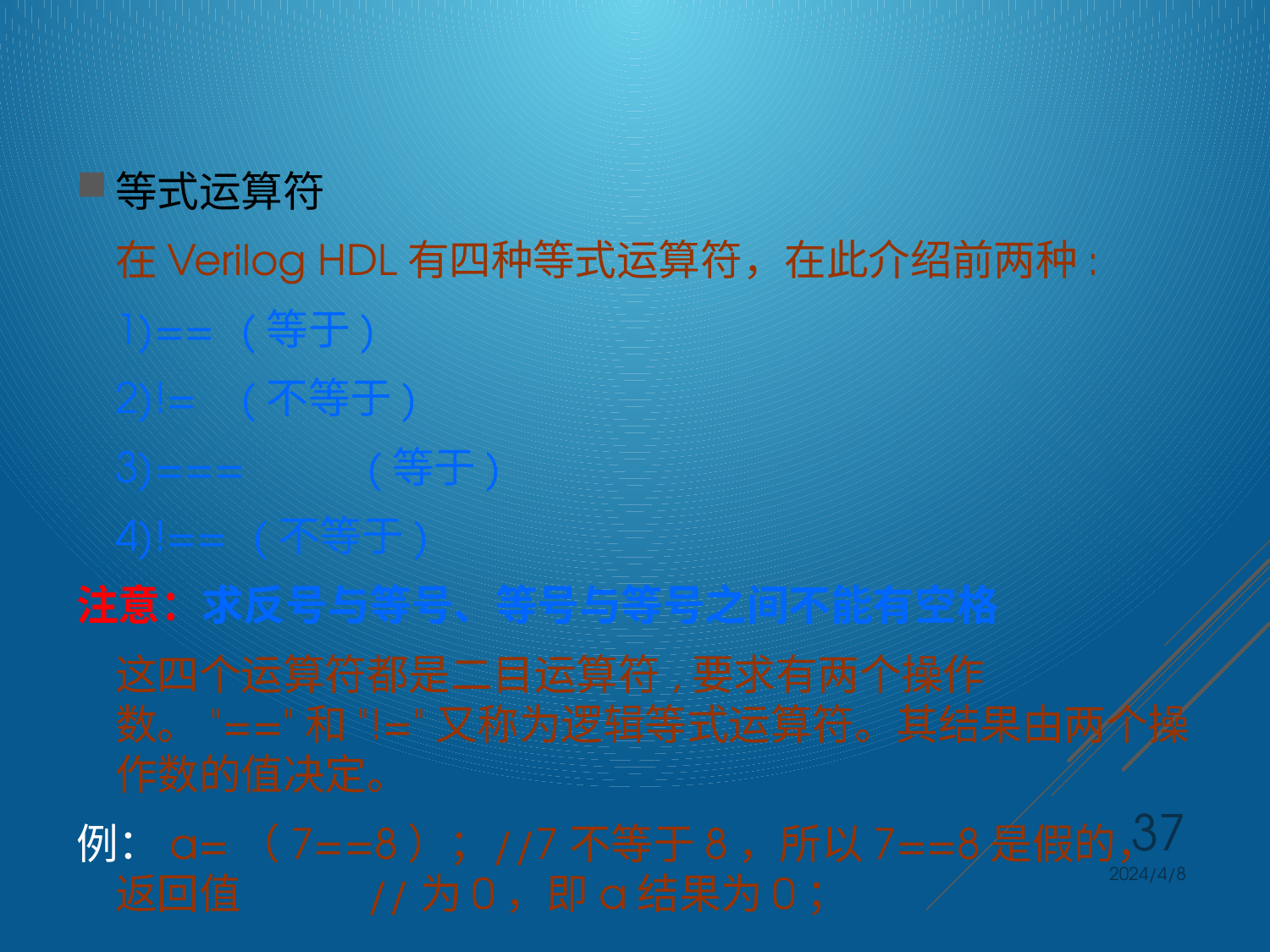

等式运算符
	在Verilog HDL有四种等式运算符，在此介绍前两种:
		1)==	(等于)
		2)!=	(不等于)
		3)===	(等于)
		4)!==	 (不等于)
注意：求反号与等号、等号与等号之间不能有空格
	这四个运算符都是二目运算符,要求有两个操作数。"=="和"!="又称为逻辑等式运算符。其结果由两个操作数的值决定。
例：a=（7==8）；	//7不等于8，所以7==8是假的，返回值			//为0，即a结果为0；
37
2024/4/8